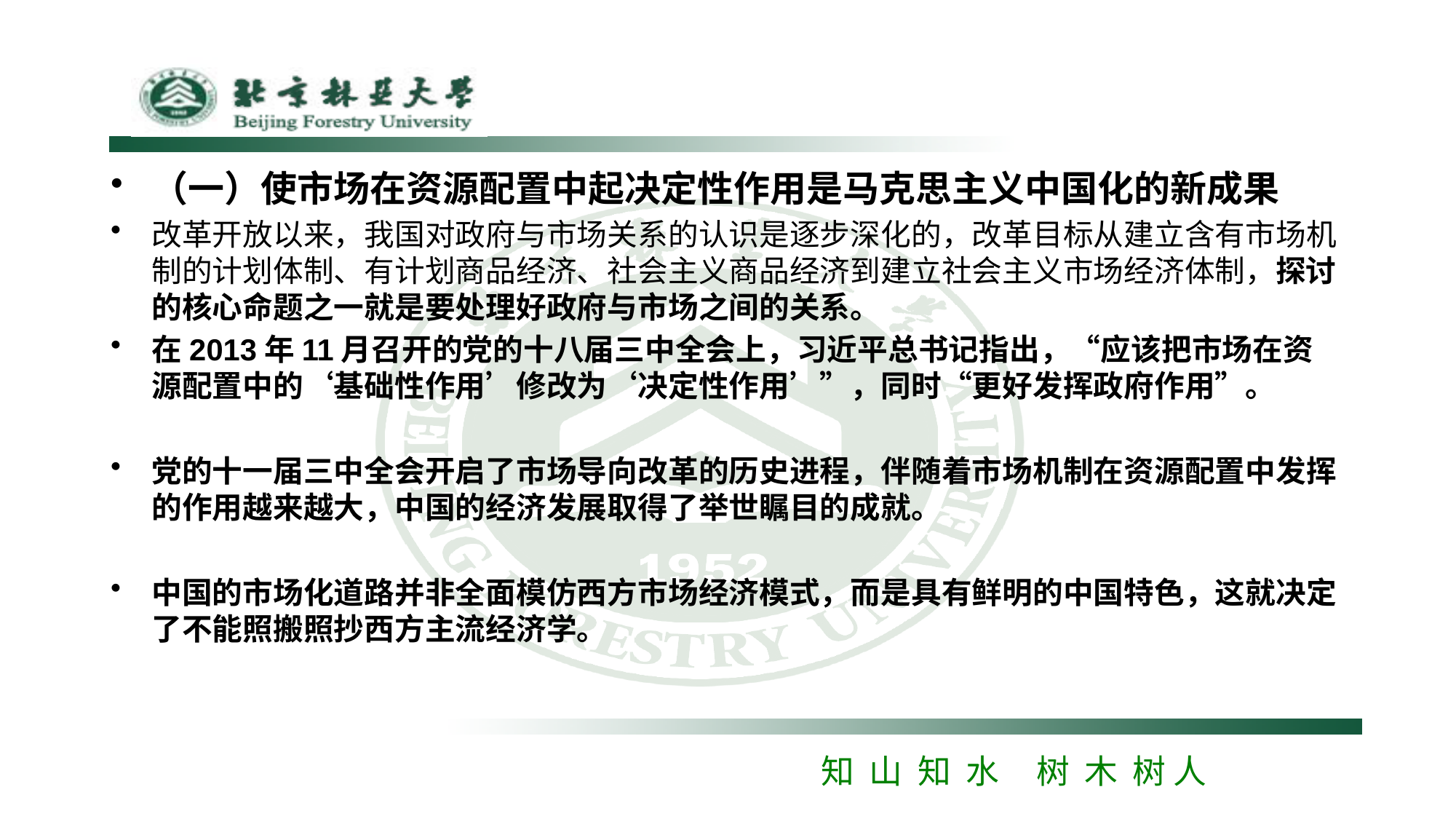

#
（一）使市场在资源配置中起决定性作用是马克思主义中国化的新成果
改革开放以来，我国对政府与市场关系的认识是逐步深化的，改革目标从建立含有市场机制的计划体制、有计划商品经济、社会主义商品经济到建立社会主义市场经济体制，探讨的核心命题之一就是要处理好政府与市场之间的关系。
在2013年11月召开的党的十八届三中全会上，习近平总书记指出，“应该把市场在资源配置中的‘基础性作用’修改为‘决定性作用’”，同时“更好发挥政府作用”。

党的十一届三中全会开启了市场导向改革的历史进程，伴随着市场机制在资源配置中发挥的作用越来越大，中国的经济发展取得了举世瞩目的成就。

中国的市场化道路并非全面模仿西方市场经济模式，而是具有鲜明的中国特色，这就决定了不能照搬照抄西方主流经济学。